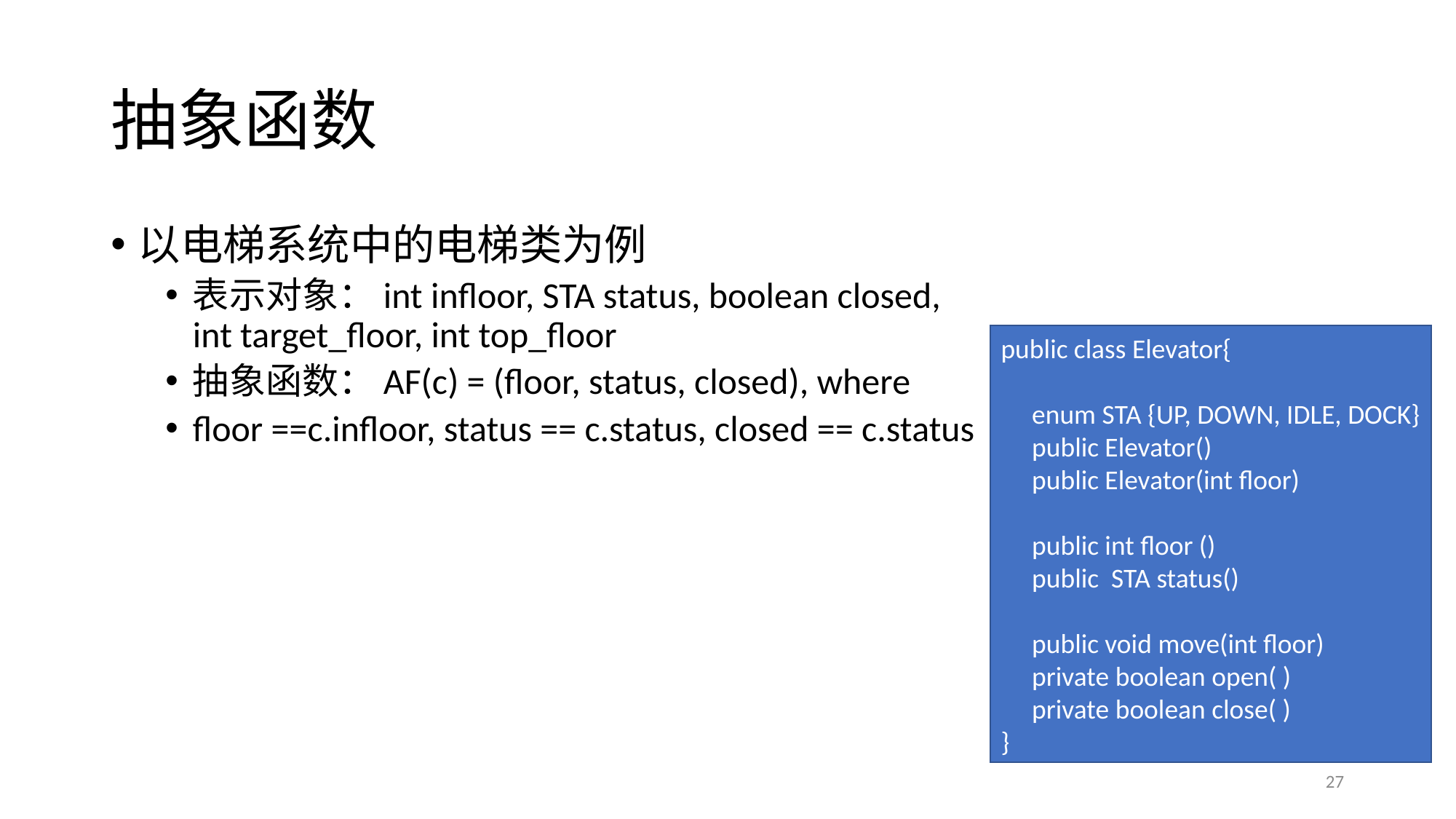

# 抽象函数
以电梯系统中的电梯类为例
表示对象：int infloor, STA status, boolean closed, int target_floor, int top_floor
抽象函数：AF(c) = (floor, status, closed), where
floor ==c.infloor, status == c.status, closed == c.status
public class Elevator{

     enum STA {UP, DOWN, IDLE, DOCK}
     public Elevator()
     public Elevator(int floor)

     public int floor ()
     public  STA status()

     public void move(int floor)
     private boolean open( )
     private boolean close( )
}
27